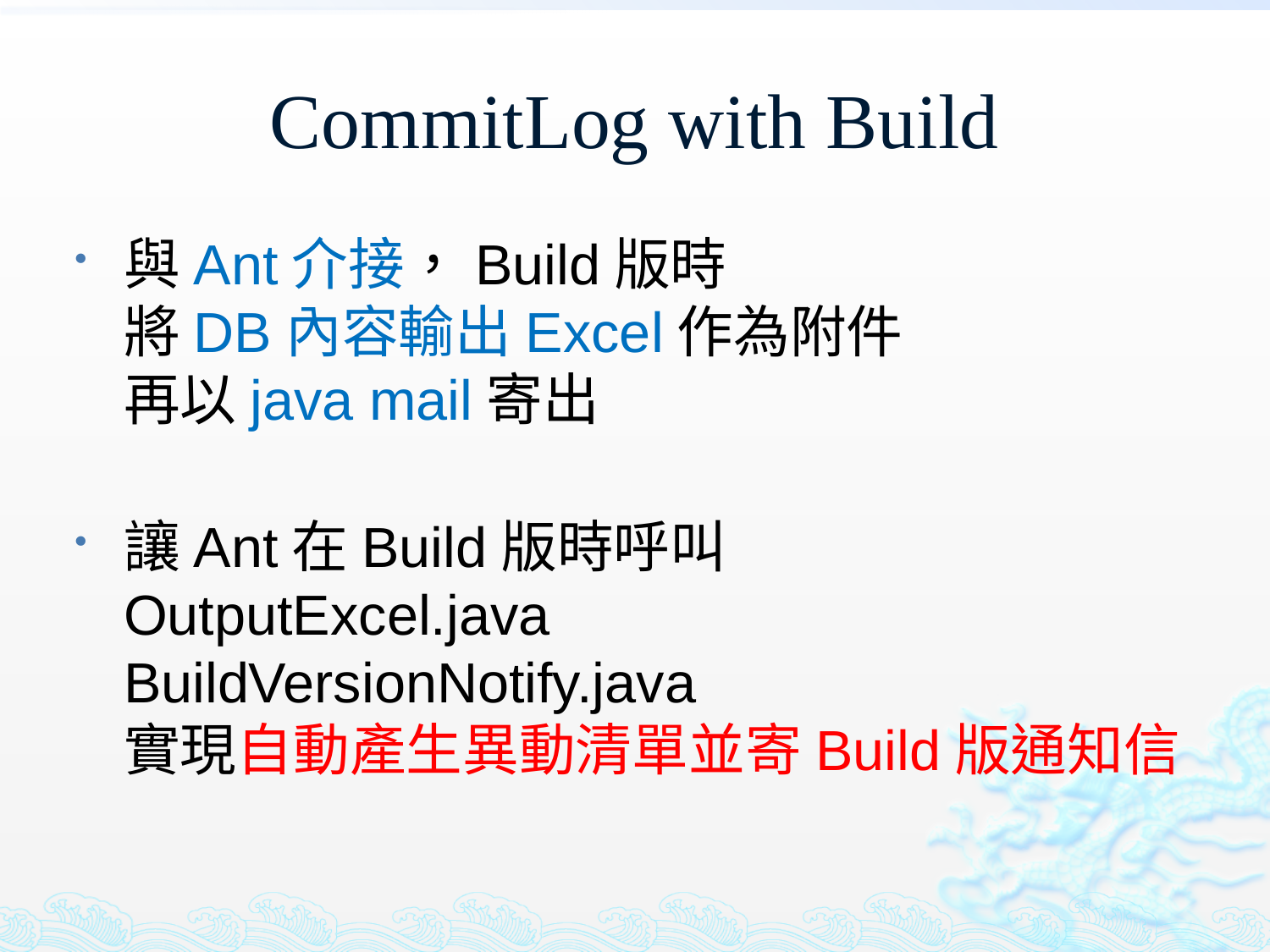

# CommitLog with Build
與Ant介接，Build版時
將DB內容輸出Excel作為附件
再以java mail寄出
讓Ant在Build版時呼叫
OutputExcel.java
BuildVersionNotify.java
實現自動產生異動清單並寄Build版通知信